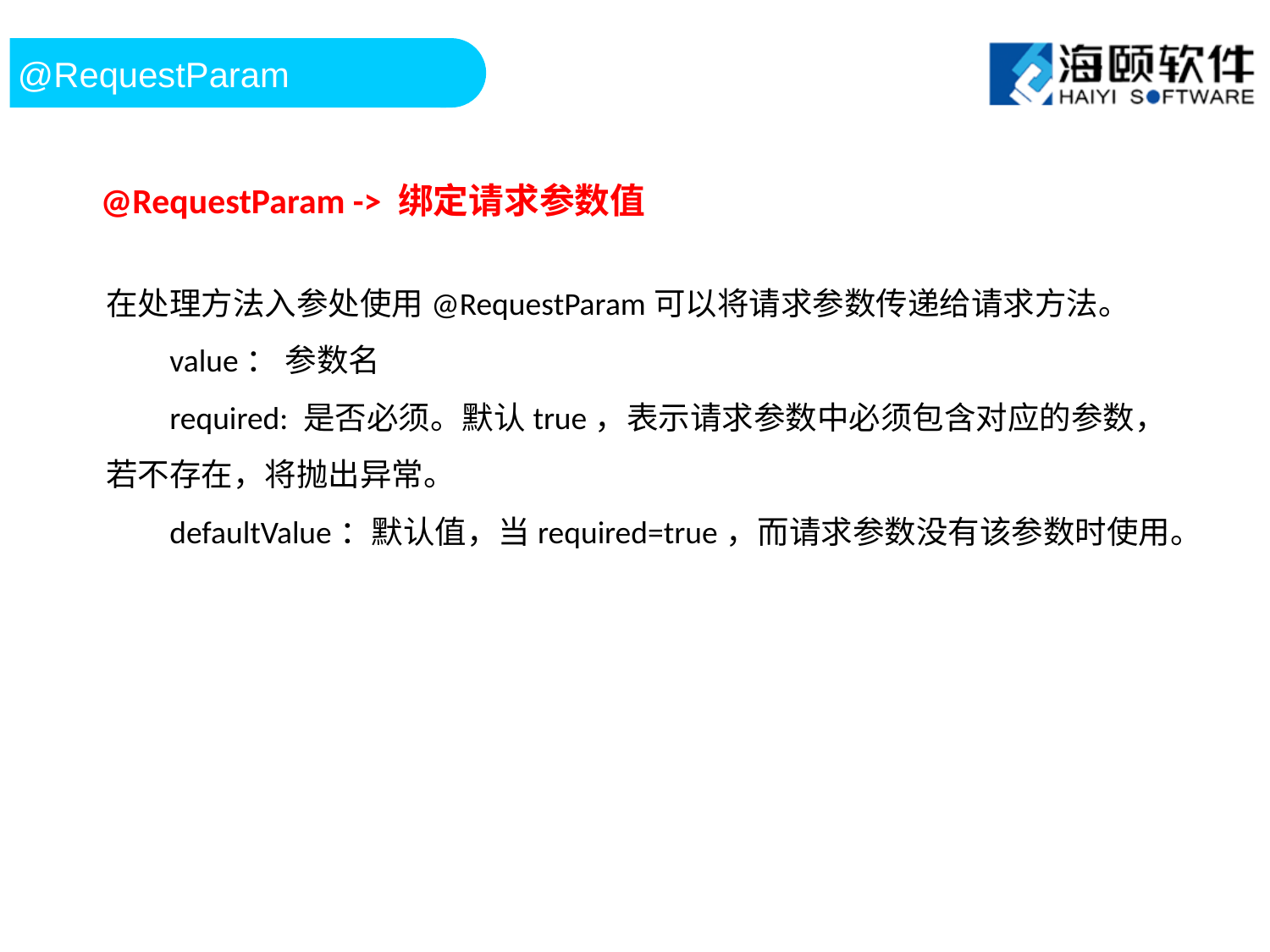

@RequestParam
@RequestParam -> 绑定请求参数值
在处理方法入参处使用@RequestParam可以将请求参数传递给请求方法。
value： 参数名
required: 是否必须。默认true，表示请求参数中必须包含对应的参数，
若不存在，将抛出异常。
defaultValue：默认值，当required=true，而请求参数没有该参数时使用。